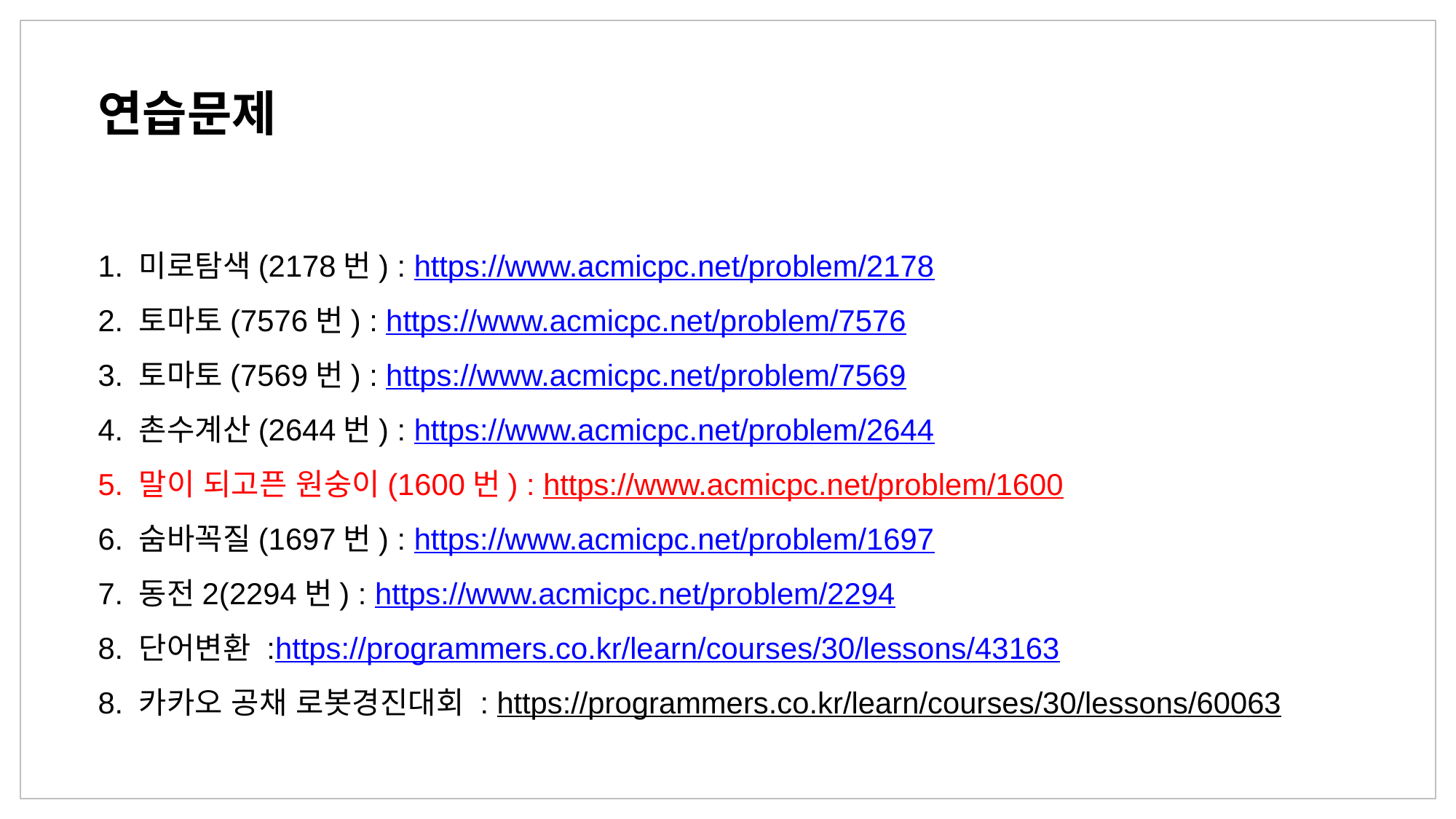

연습문제

미로탐색(2178번) : https://www.acmicpc.net/problem/2178
토마토(7576번) : https://www.acmicpc.net/problem/7576
토마토(7569번) : https://www.acmicpc.net/problem/7569
촌수계산(2644번) : https://www.acmicpc.net/problem/2644
말이 되고픈 원숭이(1600번) : https://www.acmicpc.net/problem/1600
숨바꼭질(1697번) : https://www.acmicpc.net/problem/1697
동전2(2294번) : https://www.acmicpc.net/problem/2294
단어변환 :https://programmers.co.kr/learn/courses/30/lessons/43163
8. 카카오 공채 로봇경진대회 : https://programmers.co.kr/learn/courses/30/lessons/60063